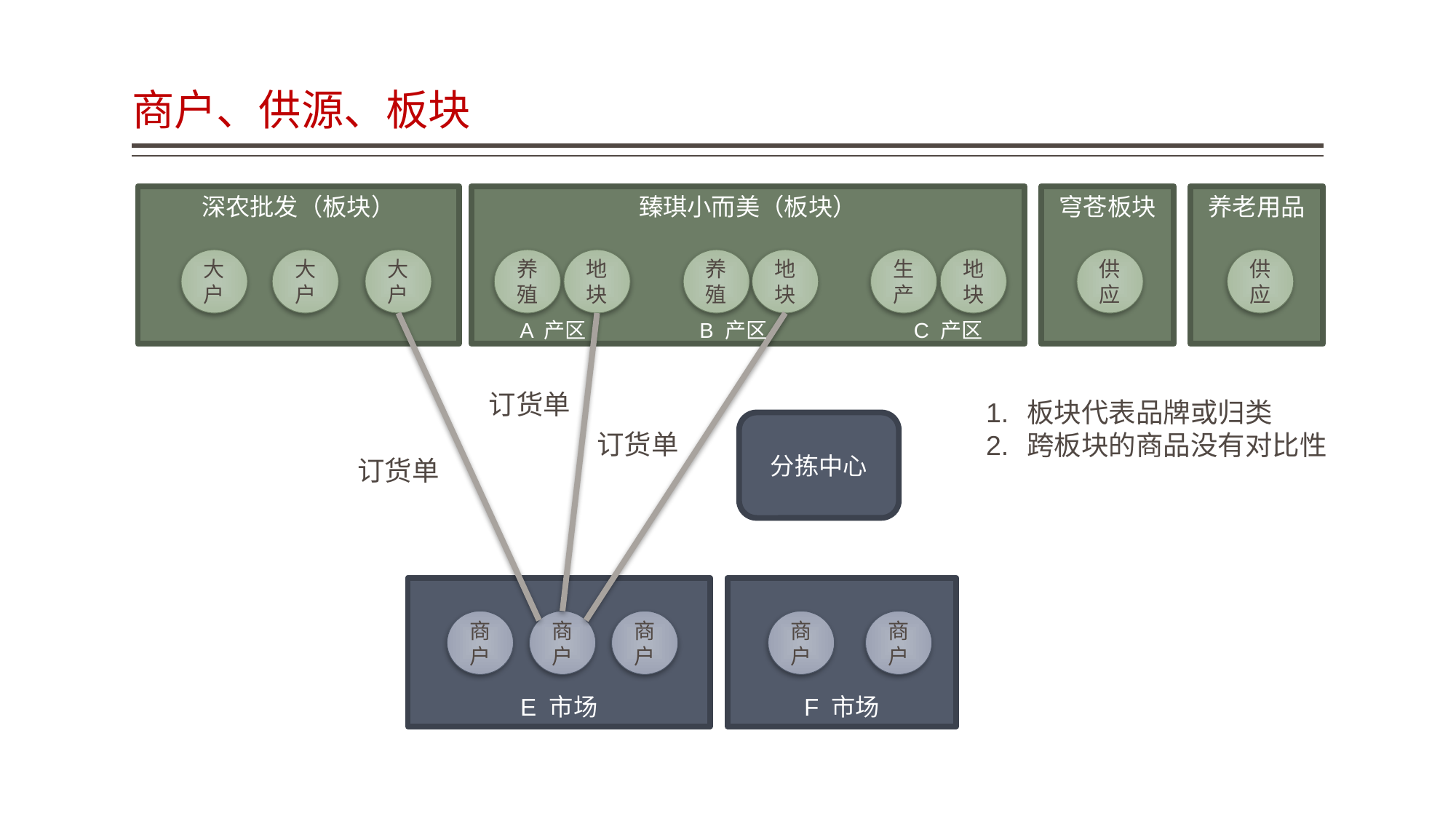

# 商户、供源、板块
养老用品
穹苍板块
深农批发（板块）
臻琪小而美（板块）
大户
大户
大户
养殖
地块
养殖
地块
生产
地块
供应
供应
A 产区
B 产区
C 产区
订货单
板块代表品牌或归类
跨板块的商品没有对比性
分拣中心
订货单
订货单
F 市场
E 市场
商户
商户
商户
商户
商户